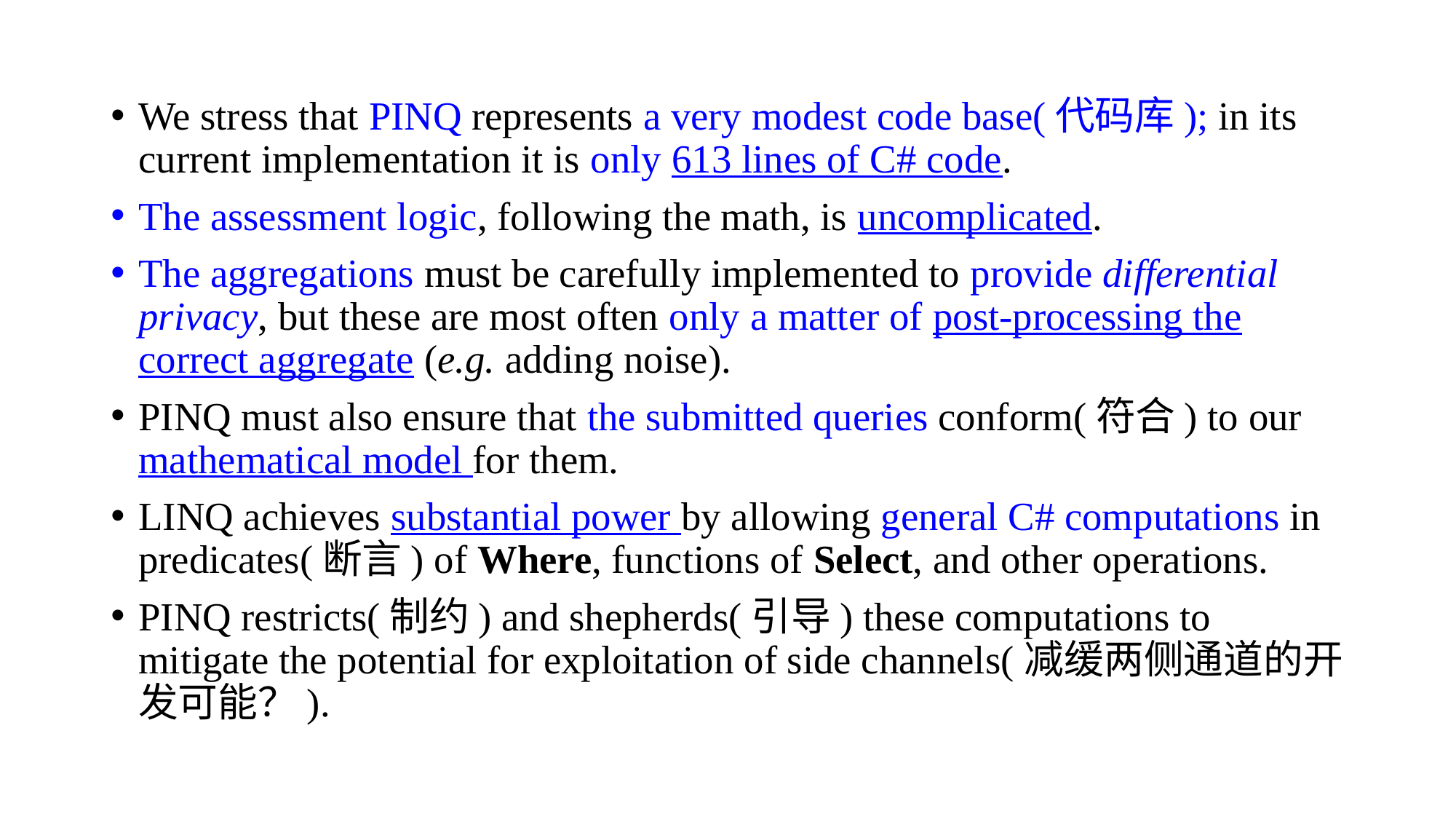

We stress that PINQ represents a very modest code base(代码库); in its current implementation it is only 613 lines of C# code.
The assessment logic, following the math, is uncomplicated.
The aggregations must be carefully implemented to provide differential privacy, but these are most often only a matter of post-processing the correct aggregate (e.g. adding noise).
PINQ must also ensure that the submitted queries conform(符合) to our mathematical model for them.
LINQ achieves substantial power by allowing general C# computations in predicates(断言) of Where, functions of Select, and other operations.
PINQ restricts(制约) and shepherds(引导) these computations to mitigate the potential for exploitation of side channels(减缓两侧通道的开发可能？).